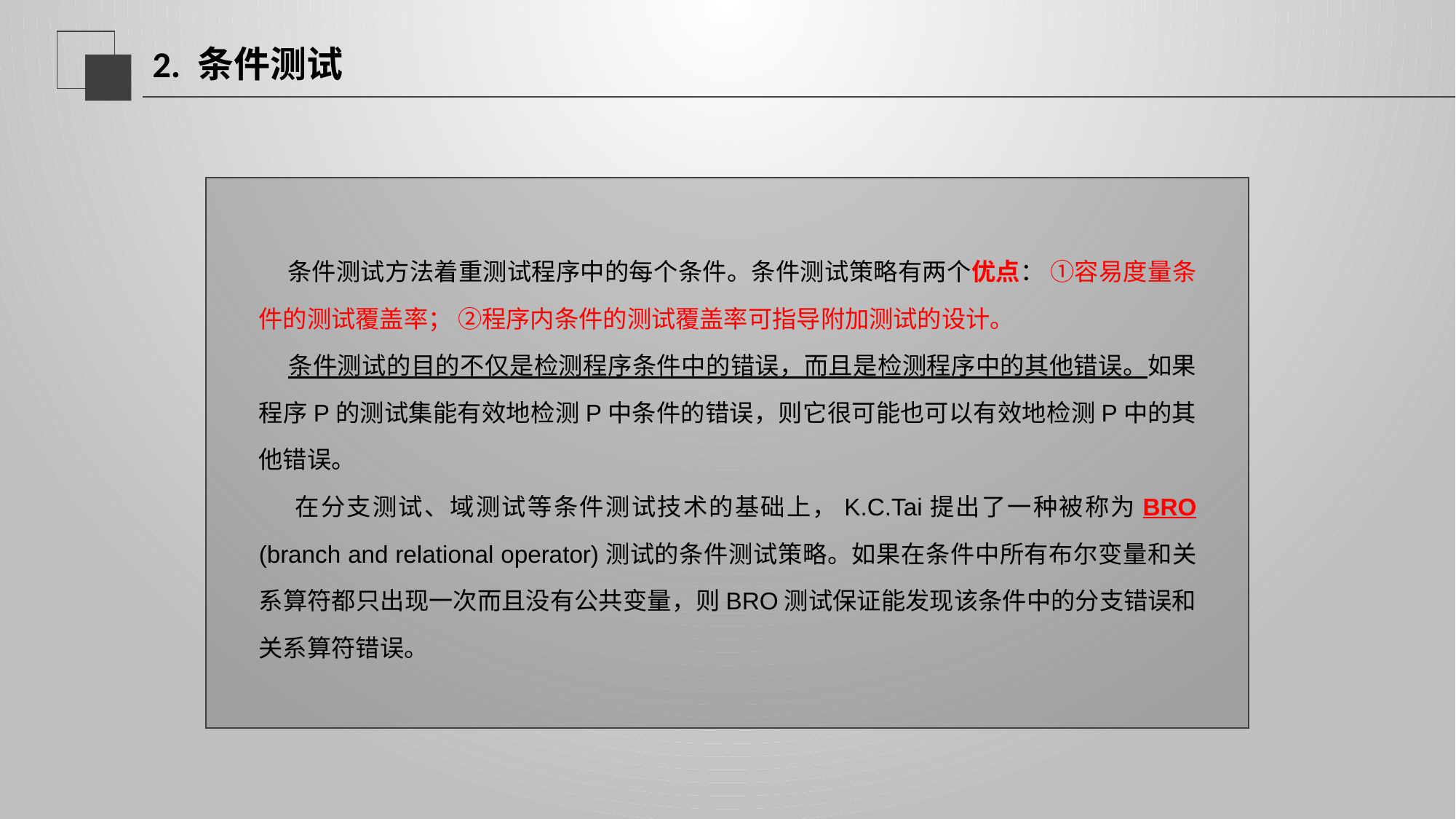

# 2. 条件测试

    条件测试方法着重测试程序中的每个条件。条件测试策略有两个优点： ①容易度量条件的测试覆盖率； ②程序内条件的测试覆盖率可指导附加测试的设计。
    条件测试的目的不仅是检测程序条件中的错误，而且是检测程序中的其他错误。如果程序P的测试集能有效地检测P中条件的错误，则它很可能也可以有效地检测P中的其他错误。
    在分支测试、域测试等条件测试技术的基础上，K.C.Tai提出了一种被称为BRO (branch and relational operator)测试的条件测试策略。如果在条件中所有布尔变量和关系算符都只出现一次而且没有公共变量，则BRO测试保证能发现该条件中的分支错误和关系算符错误。